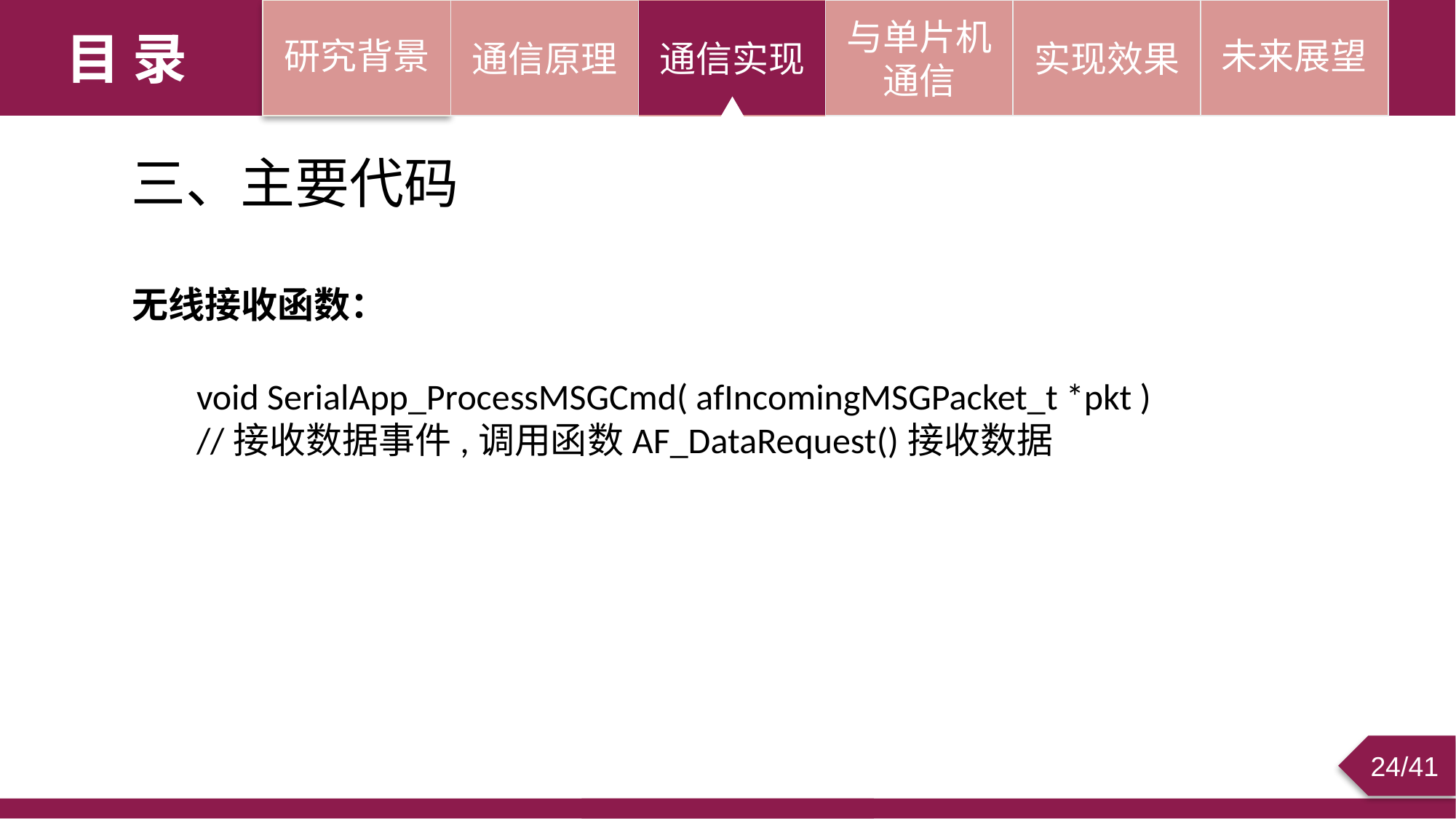

研究背景
通信原理
通信实现
与单片机通信
实现效果
未来展望

目 录

三、主要代码
无线接收函数：
void SerialApp_ProcessMSGCmd( afIncomingMSGPacket_t *pkt )
//接收数据事件,调用函数AF_DataRequest()接收数据

24/41